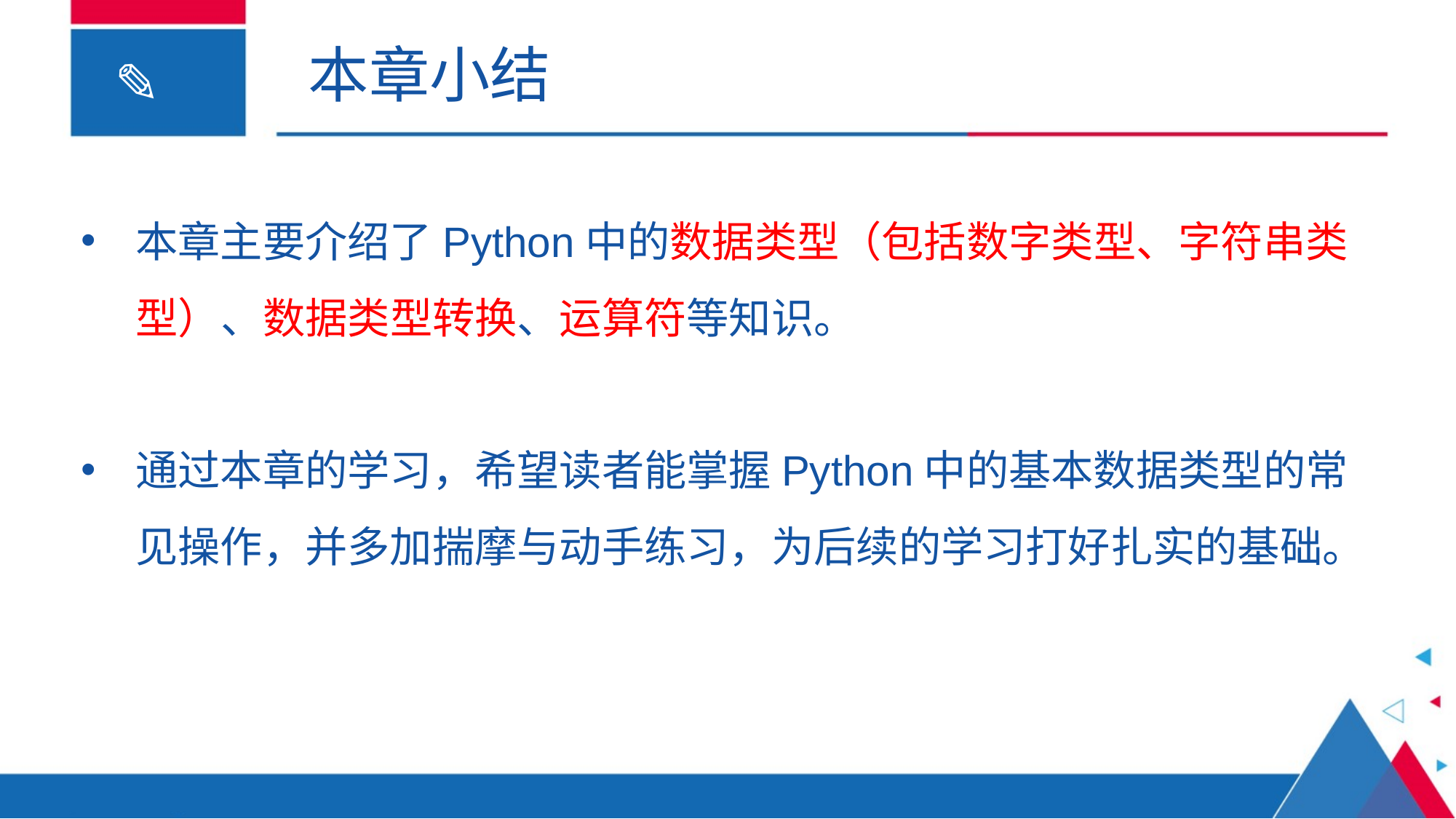

本章小结
本章主要介绍了Python中的数据类型（包括数字类型、字符串类型）、数据类型转换、运算符等知识。

通过本章的学习，希望读者能掌握Python中的基本数据类型的常见操作，并多加揣摩与动手练习，为后续的学习打好扎实的基础。